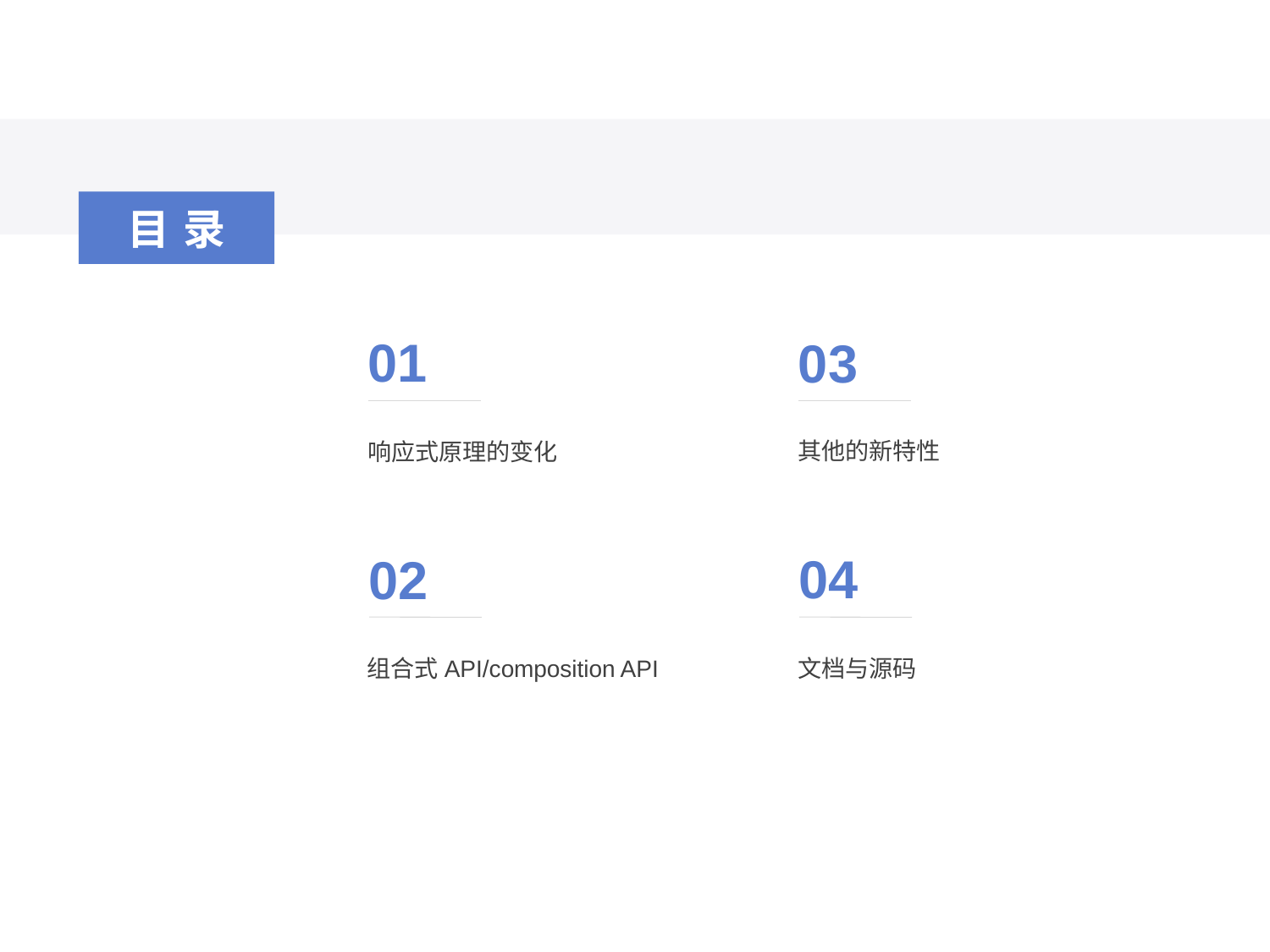

目录
01
03
其他的新特性
响应式原理的变化
04
02
组合式API/composition API
文档与源码